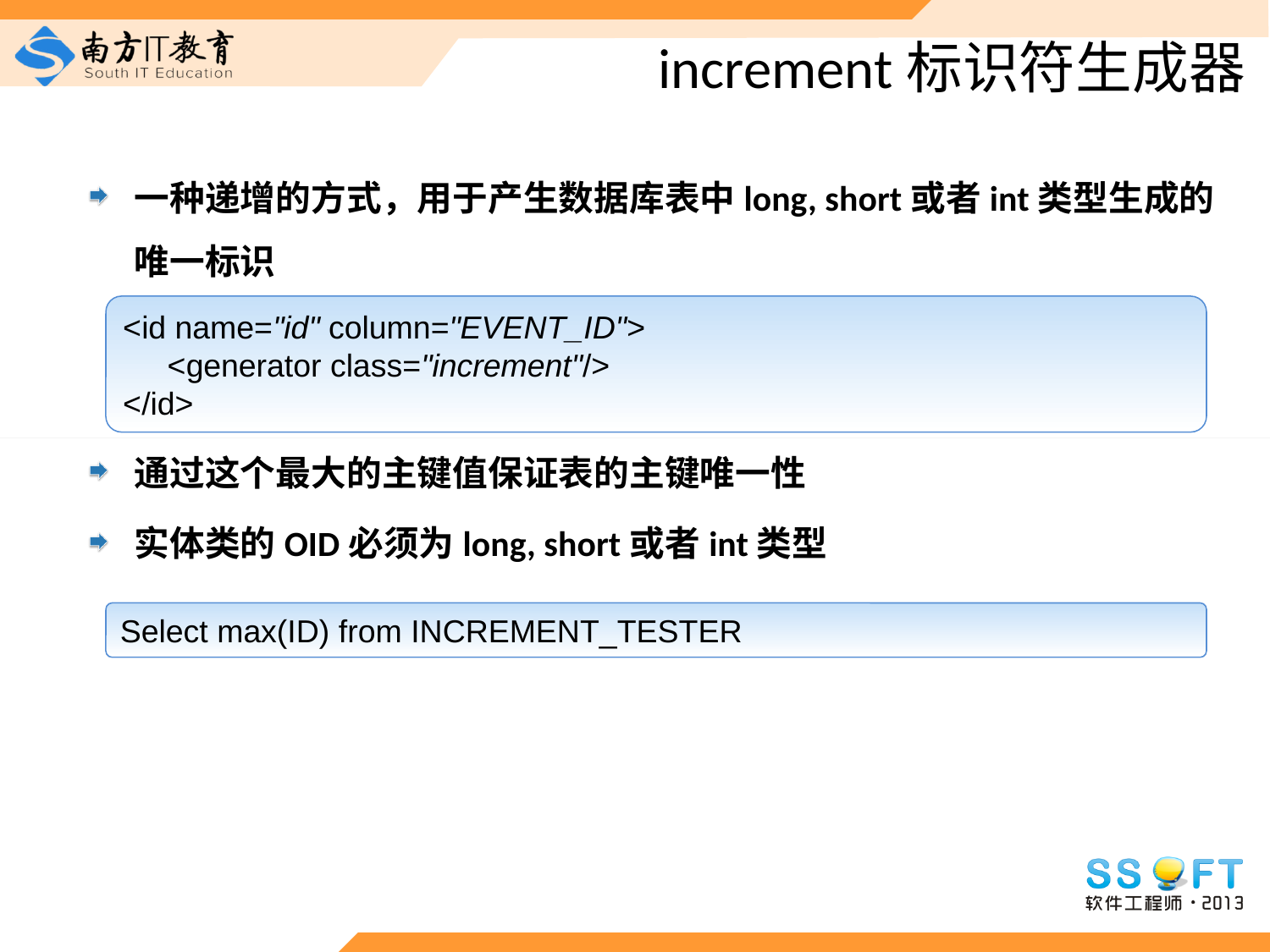

# increment标识符生成器
一种递增的方式，用于产生数据库表中long, short或者int类型生成的唯一标识

通过这个最大的主键值保证表的主键唯一性
实体类的OID必须为long, short或者int类型

<id name="id" column="EVENT_ID">
     <generator class="increment"/>
</id>

Select max(ID) from INCREMENT_TESTER